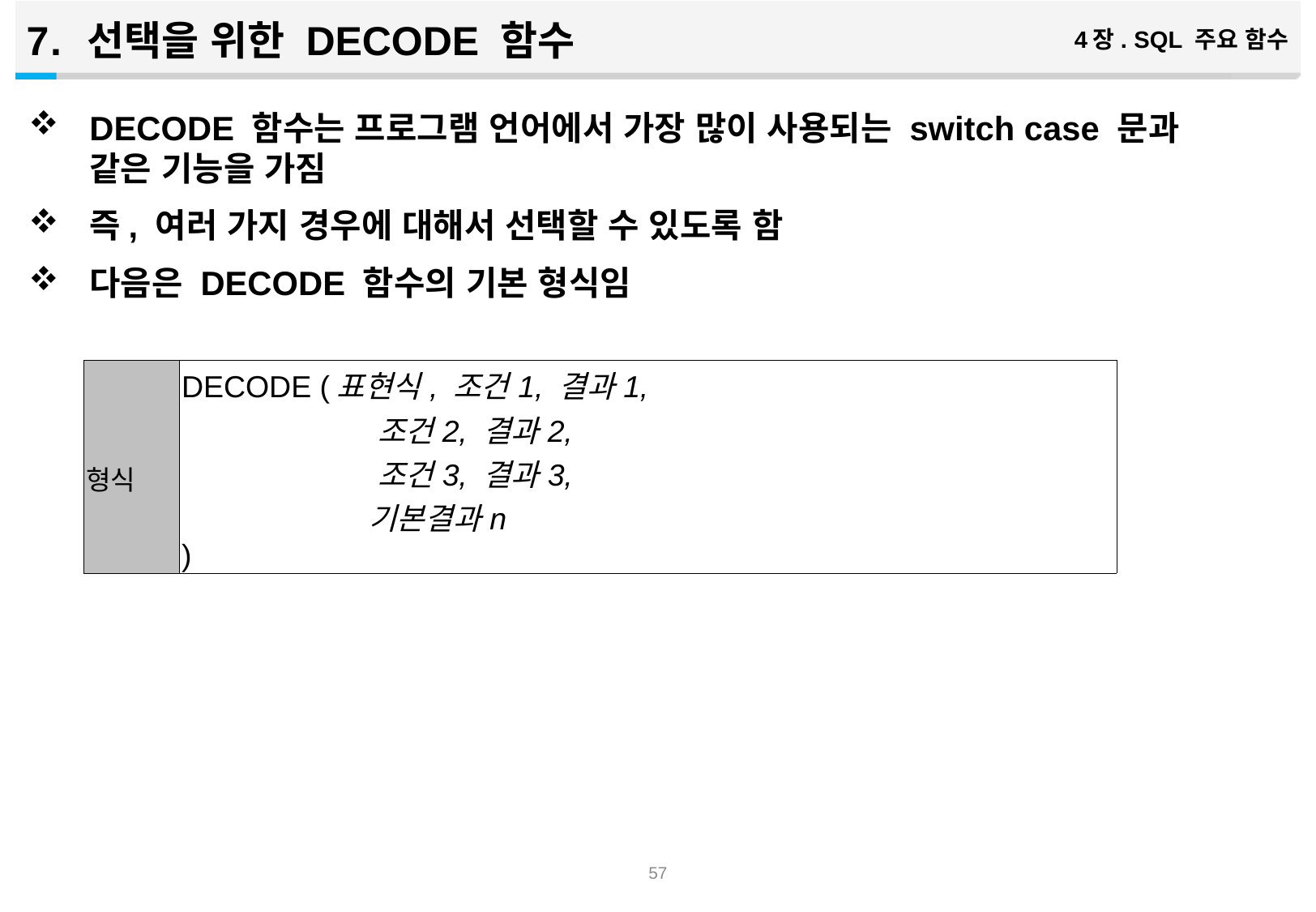

선택을 위한 DECODE 함수
4장. SQL 주요 함수
DECODE 함수는 프로그램 언어에서 가장 많이 사용되는 switch case 문과     같은 기능을 가짐
즉, 여러 가지 경우에 대해서 선택할 수 있도록 함
다음은 DECODE 함수의 기본 형식임

| 형식 | DECODE (표현식, 조건1, 결과1, 조건2, 결과2, 조건3, 결과3, 기본결과n ) |
| --- | --- |
57